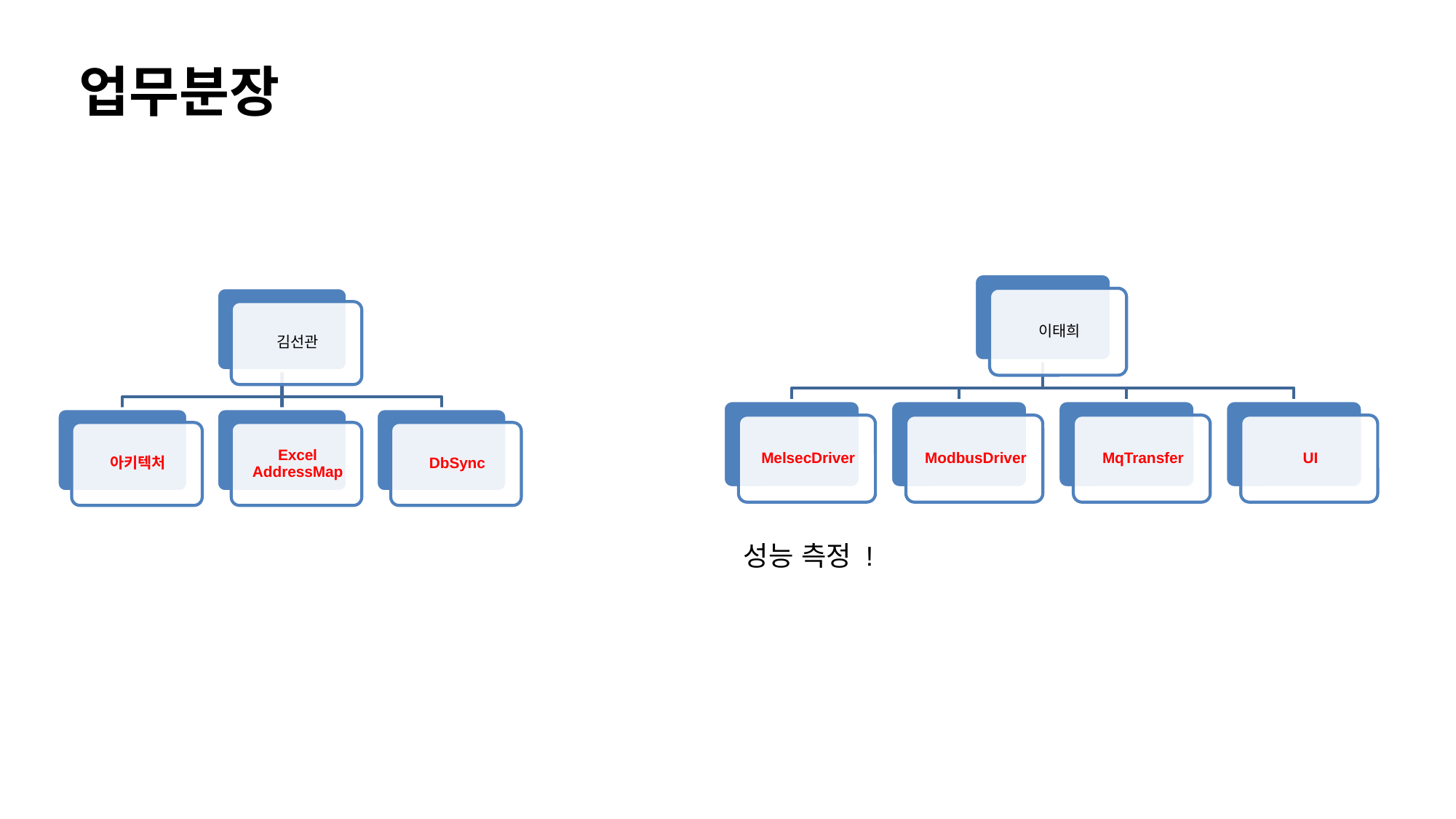

# 업무분장
이태희
MelsecDriver
ModbusDriver
MqTransfer
UI
김선관
아키텍처
Excel AddressMap
DbSync
성능 측정 !